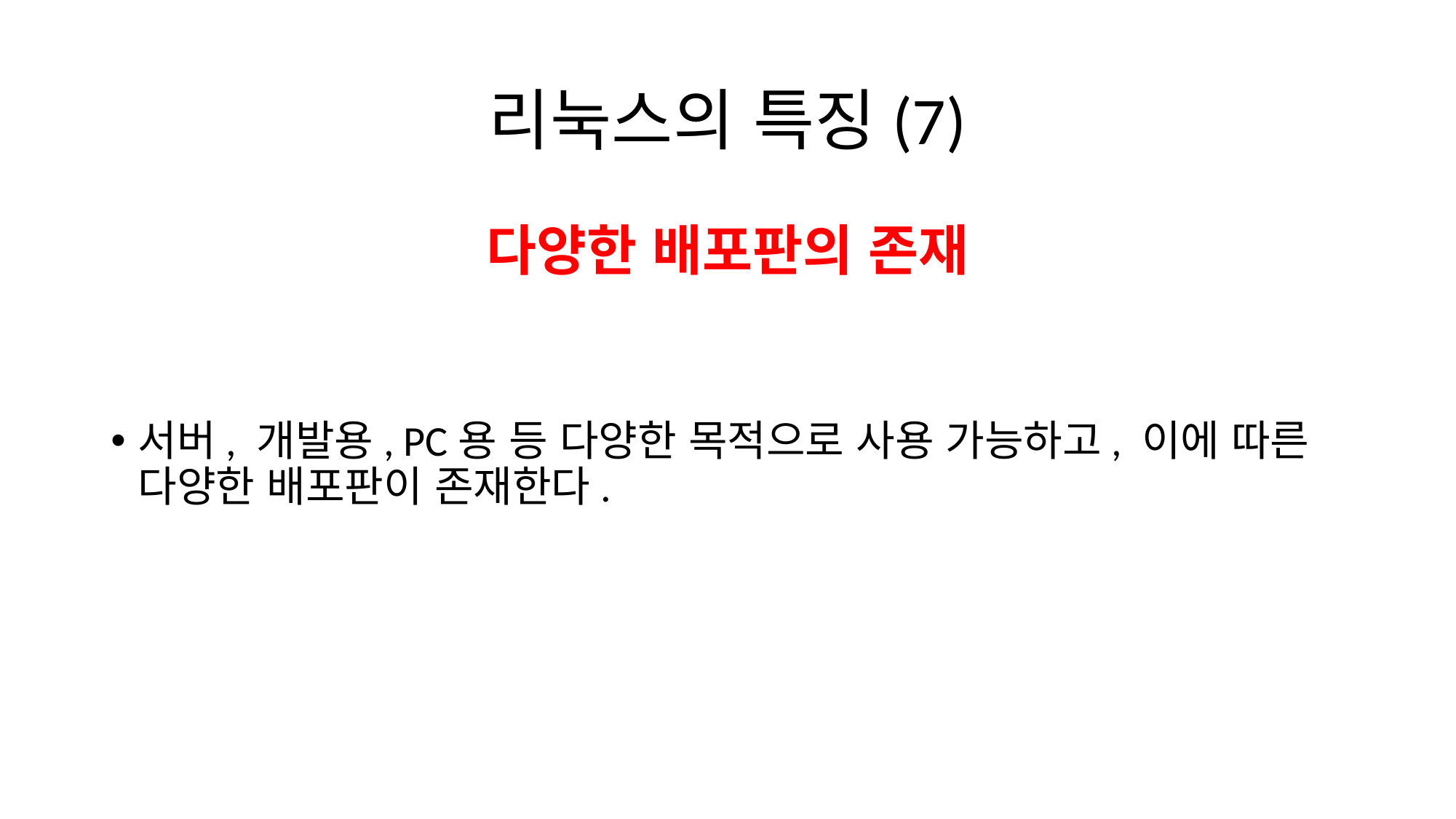

# 리눅스의 특징(7)
다양한 배포판의 존재

서버, 개발용, PC용 등 다양한 목적으로 사용 가능하고, 이에 따른 다양한 배포판이 존재한다.